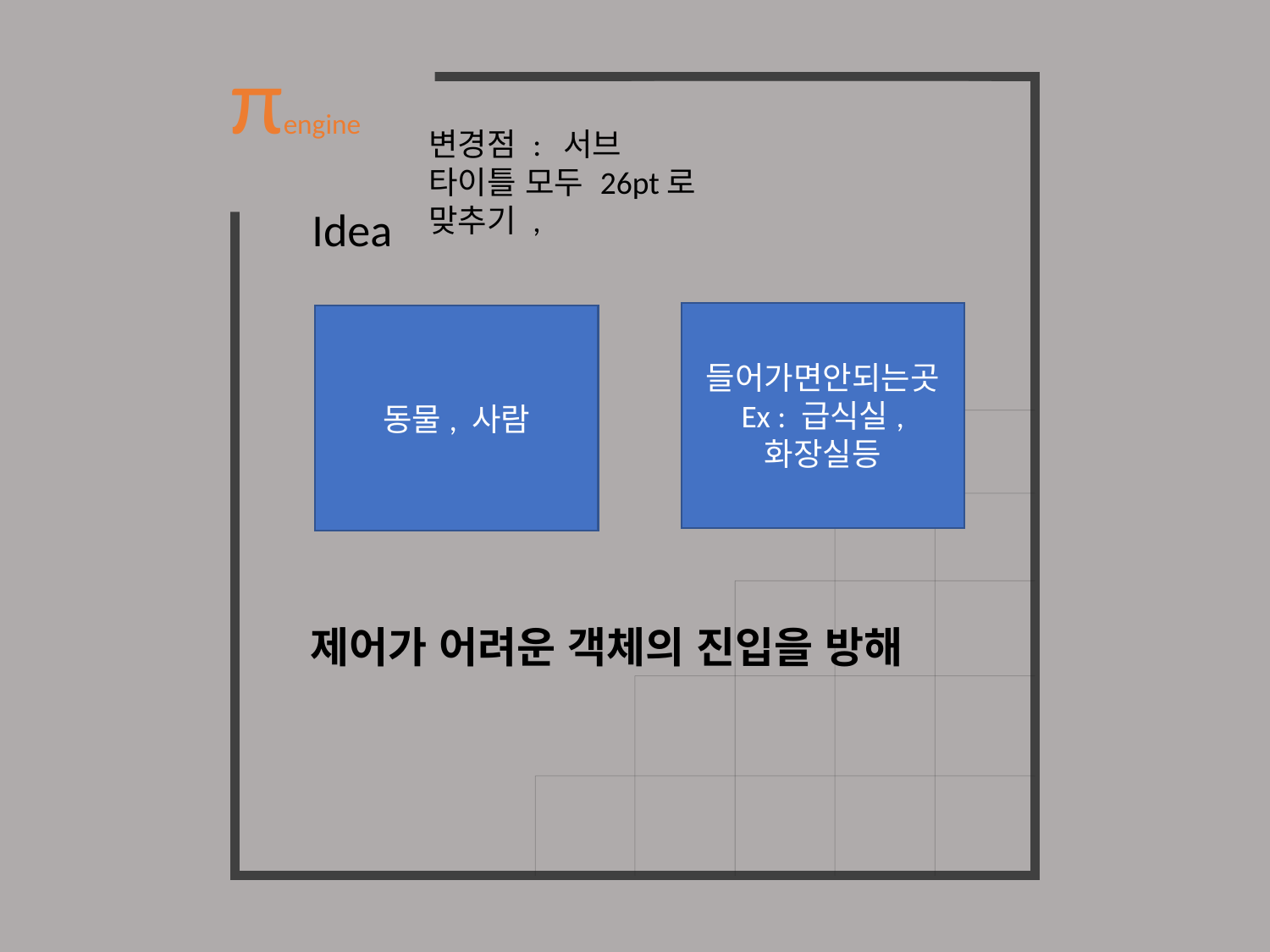

πengine

변경점 :  서브 타이틀 모두 26pt로 맞추기 ,
Idea
들어가면안되는곳
Ex : 급식실, 화장실등
동물, 사람
제어가 어려운 객체의 진입을 방해